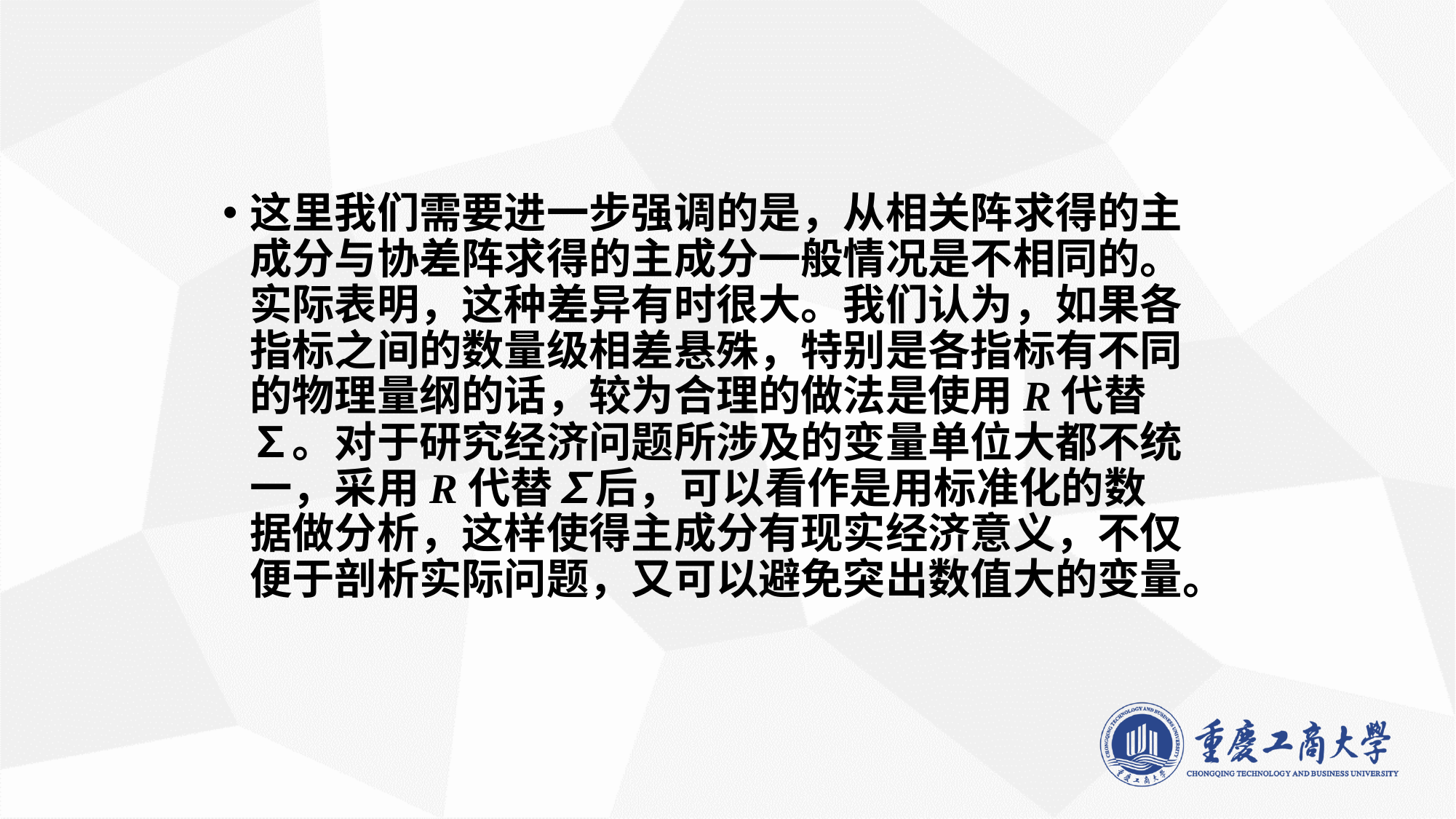

#
这里我们需要进一步强调的是，从相关阵求得的主成分与协差阵求得的主成分一般情况是不相同的。实际表明，这种差异有时很大。我们认为，如果各指标之间的数量级相差悬殊，特别是各指标有不同的物理量纲的话，较为合理的做法是使用R代替∑。对于研究经济问题所涉及的变量单位大都不统一，采用R代替∑后，可以看作是用标准化的数据做分析，这样使得主成分有现实经济意义，不仅便于剖析实际问题，又可以避免突出数值大的变量。